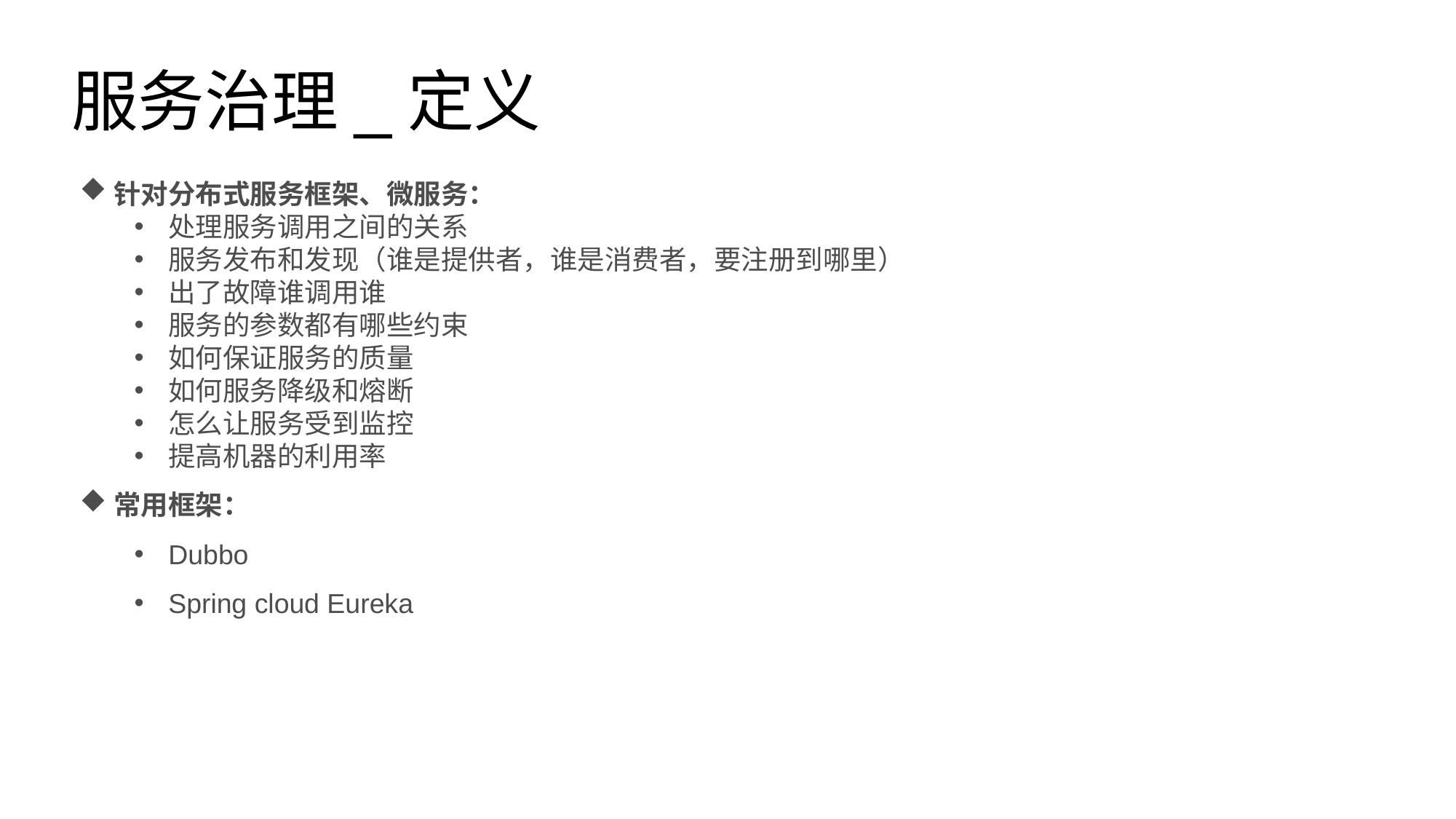

# 服务治理_定义
针对分布式服务框架、微服务：
处理服务调用之间的关系
服务发布和发现（谁是提供者，谁是消费者，要注册到哪里）
出了故障谁调用谁
服务的参数都有哪些约束
如何保证服务的质量
如何服务降级和熔断
怎么让服务受到监控
提高机器的利用率
常用框架：
Dubbo
Spring cloud Eureka